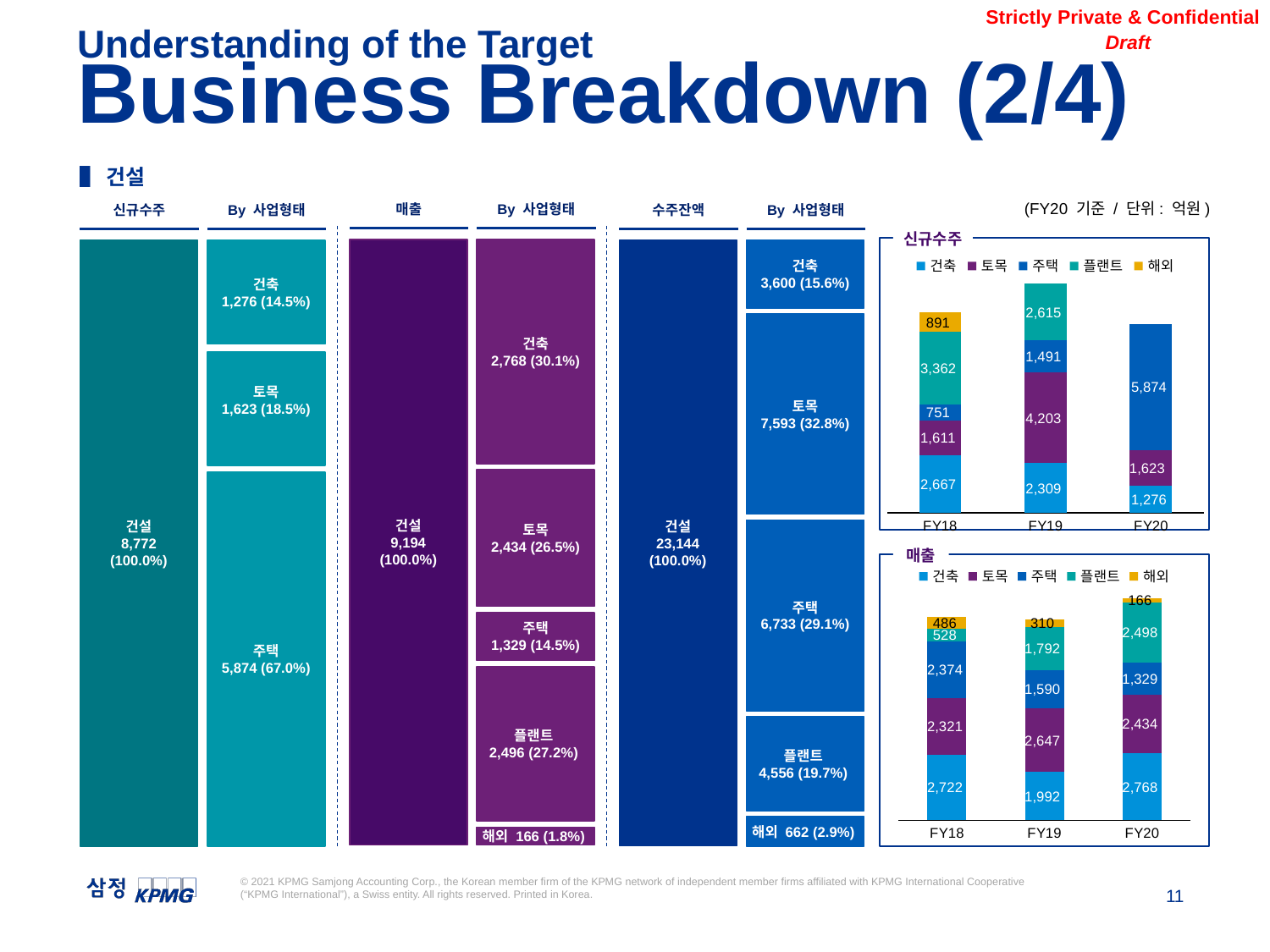

Understanding of the Target
Business Breakdown (2/4)
▌건설
매출
By 사업형태
신규수주
By 사업형태
수주잔액
By 사업형태
(FY20 기준 / 단위: 억원)

### Chart

| Category | 건축 | 토목 | 주택 | 플랜트 | 해외 |
|---|---|---|---|---|---|
| FY18 | 2667.09415616 | 1611.24496221 | 751.427 | 3361.500731 | 890.83147201 |
| FY19 | 2309.09881271 | 4202.821726 | 1491.354 | 2615.29806303 | 0.0 |
| FY20 | 1275.92878629 | 1622.6028364 | 5873.72385809 | 0.0 | 0.0 |
신규수주

건설
9,194
(100.0%)
건축
2,768 (30.1%)
건설
8,772
(100.0%)
건설
23,144
(100.0%)
건축
1,276 (14.5%)
건축
3,600 (15.6%)
토목
7,593 (32.8%)
토목
1,623 (18.5%)

토목
2,434 (26.5%)
주택
5,874 (67.0%)
주택
6,733 (29.1%)
매출

### Chart

| Category | 건축 | 토목 | 주택 | 플랜트 | 해외 |
|---|---|---|---|---|---|
| FY18 | 2721.79990953 | 2321.03214812 | 2373.51744116 | 527.74777186 | 485.97418288 |
| FY19 | 1991.50711561 | 2646.50766704 | 1589.88972854 | 1792.0273684 | 310.20403278 |
| FY20 | 2768.38261243 | 2433.96749545 | 1328.92762465 | 2498.35890267 | 165.88660729 |
주택
1,329 (14.5%)
플랜트
2,496 (27.2%)
플랜트
4,556 (19.7%)
해외 662 (2.9%)
해외 166 (1.8%)